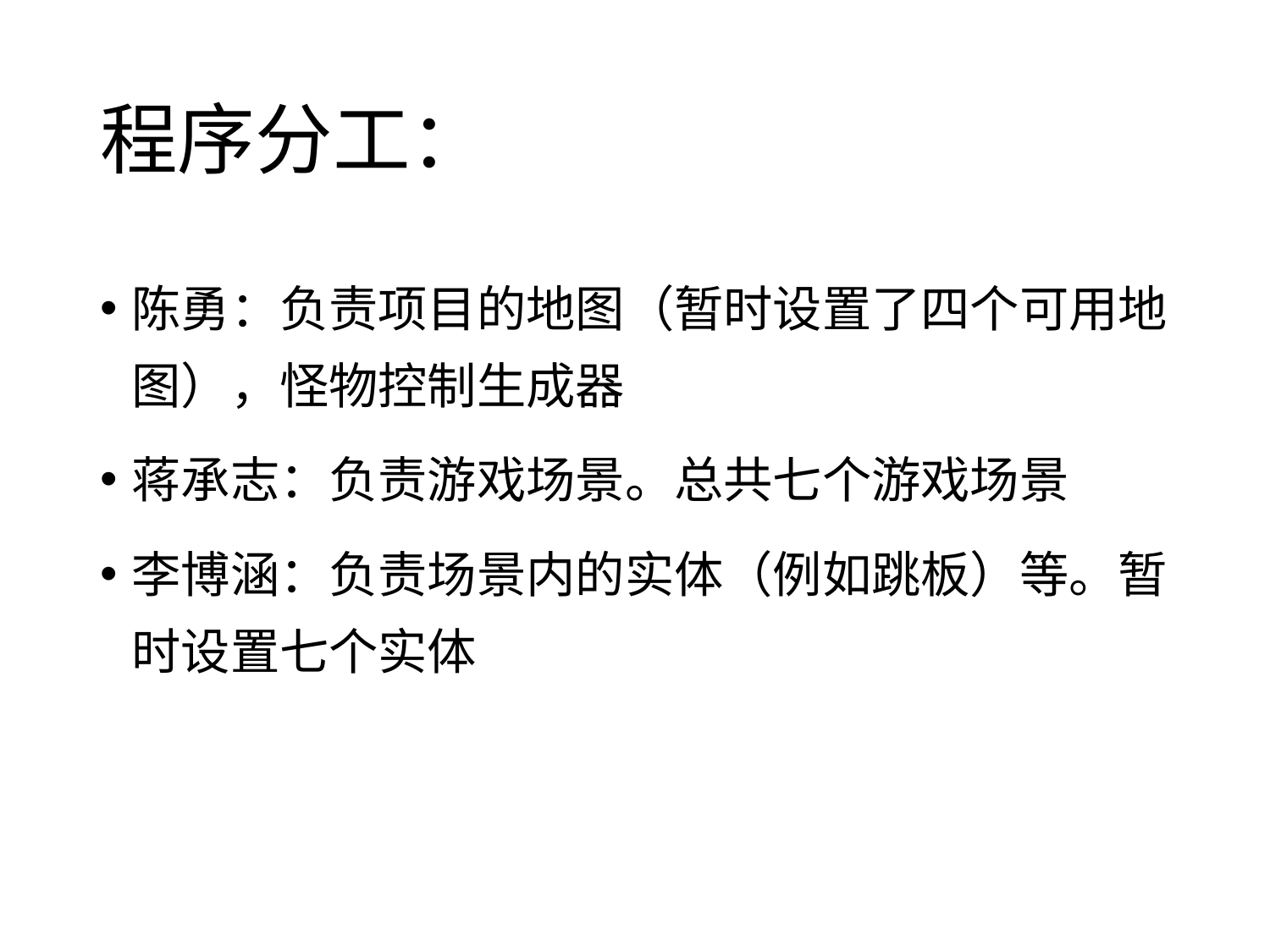

# 程序分工：
陈勇：负责项目的地图（暂时设置了四个可用地图），怪物控制生成器
蒋承志：负责游戏场景。总共七个游戏场景
李博涵：负责场景内的实体（例如跳板）等。暂时设置七个实体